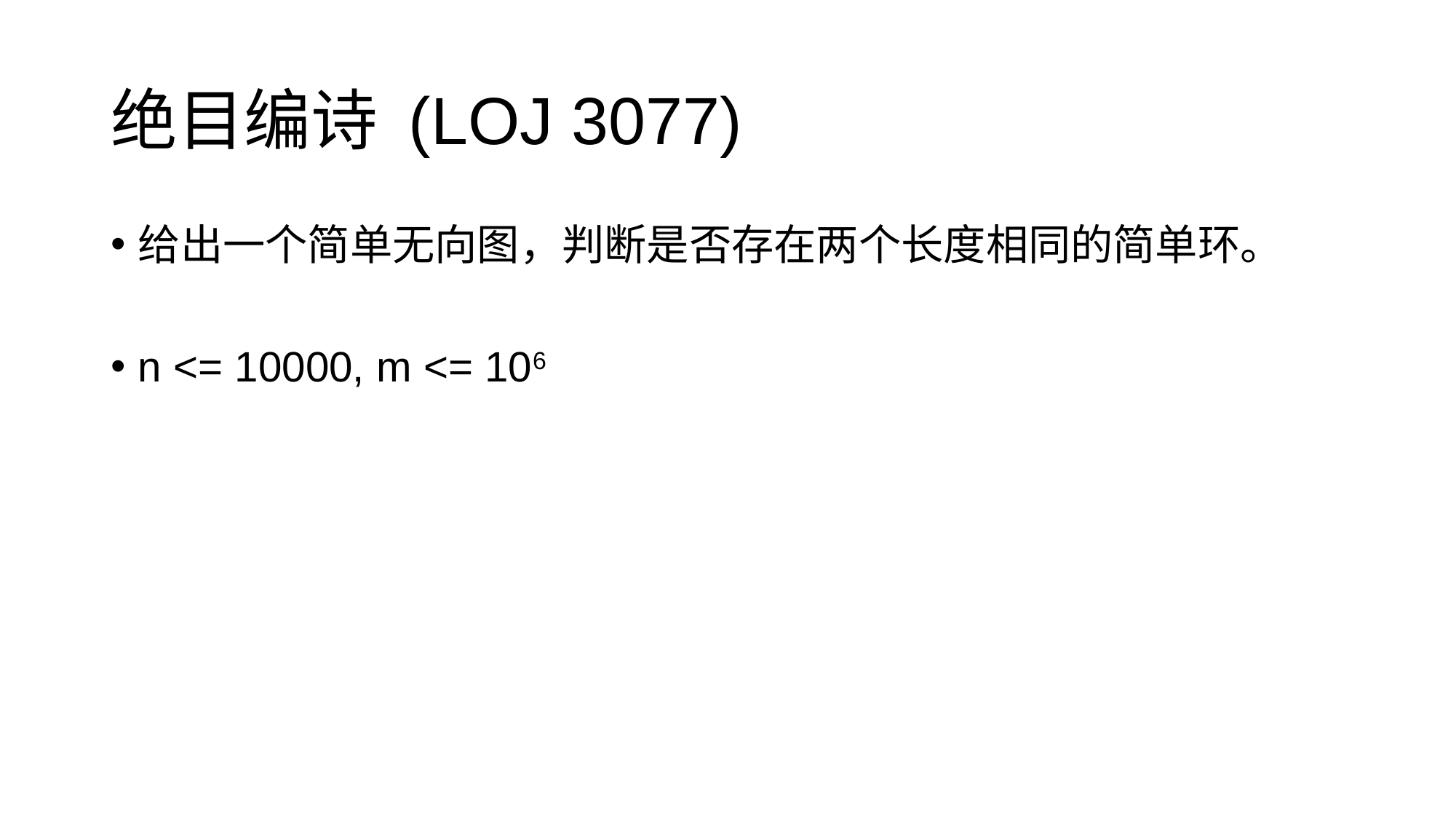

# 绝目编诗 (LOJ 3077)
给出一个简单无向图，判断是否存在两个长度相同的简单环。

n <= 10000, m <= 106